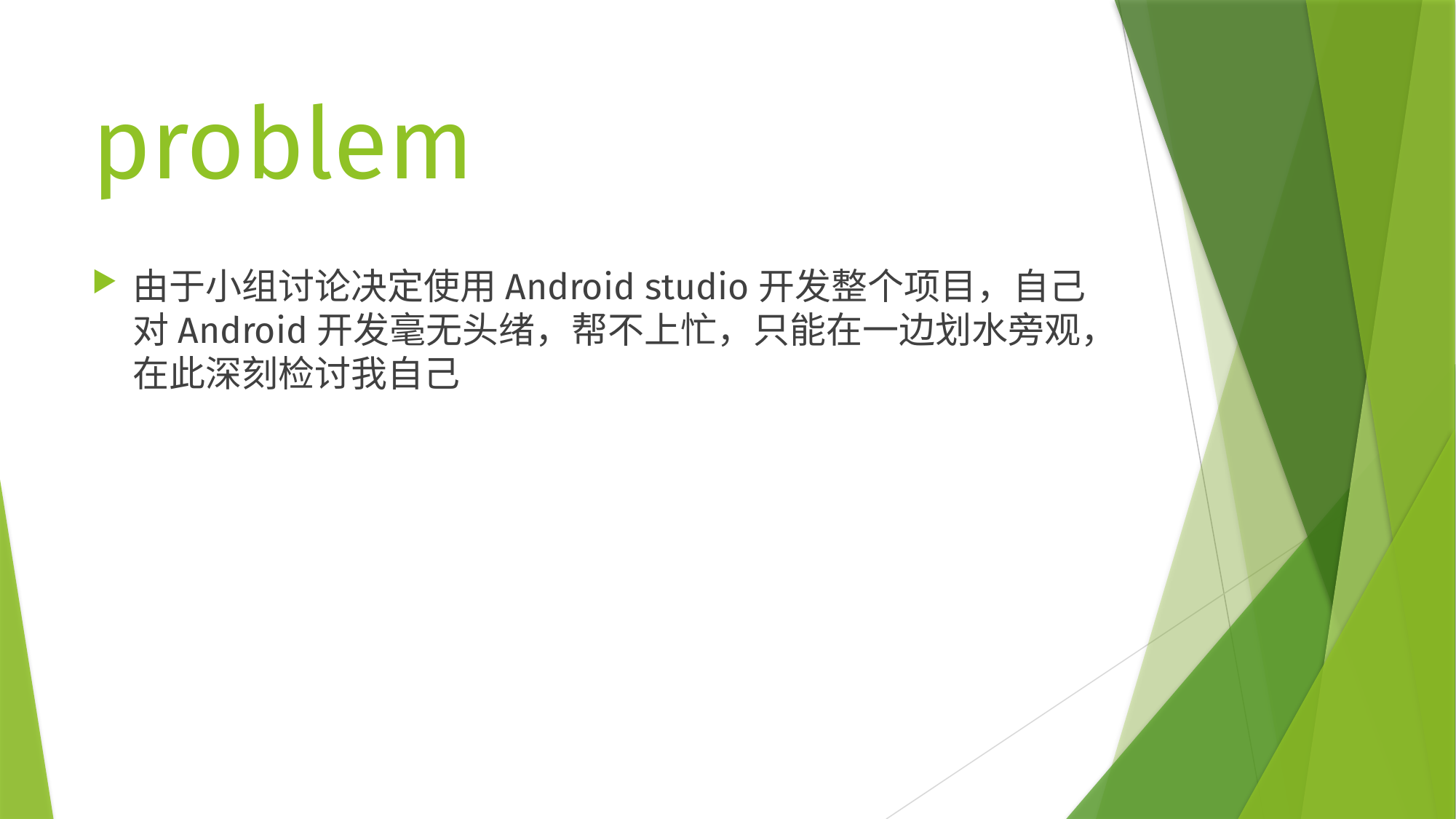

# problem
由于小组讨论决定使用Android studio开发整个项目，自己对Android开发毫无头绪，帮不上忙，只能在一边划水旁观，在此深刻检讨我自己